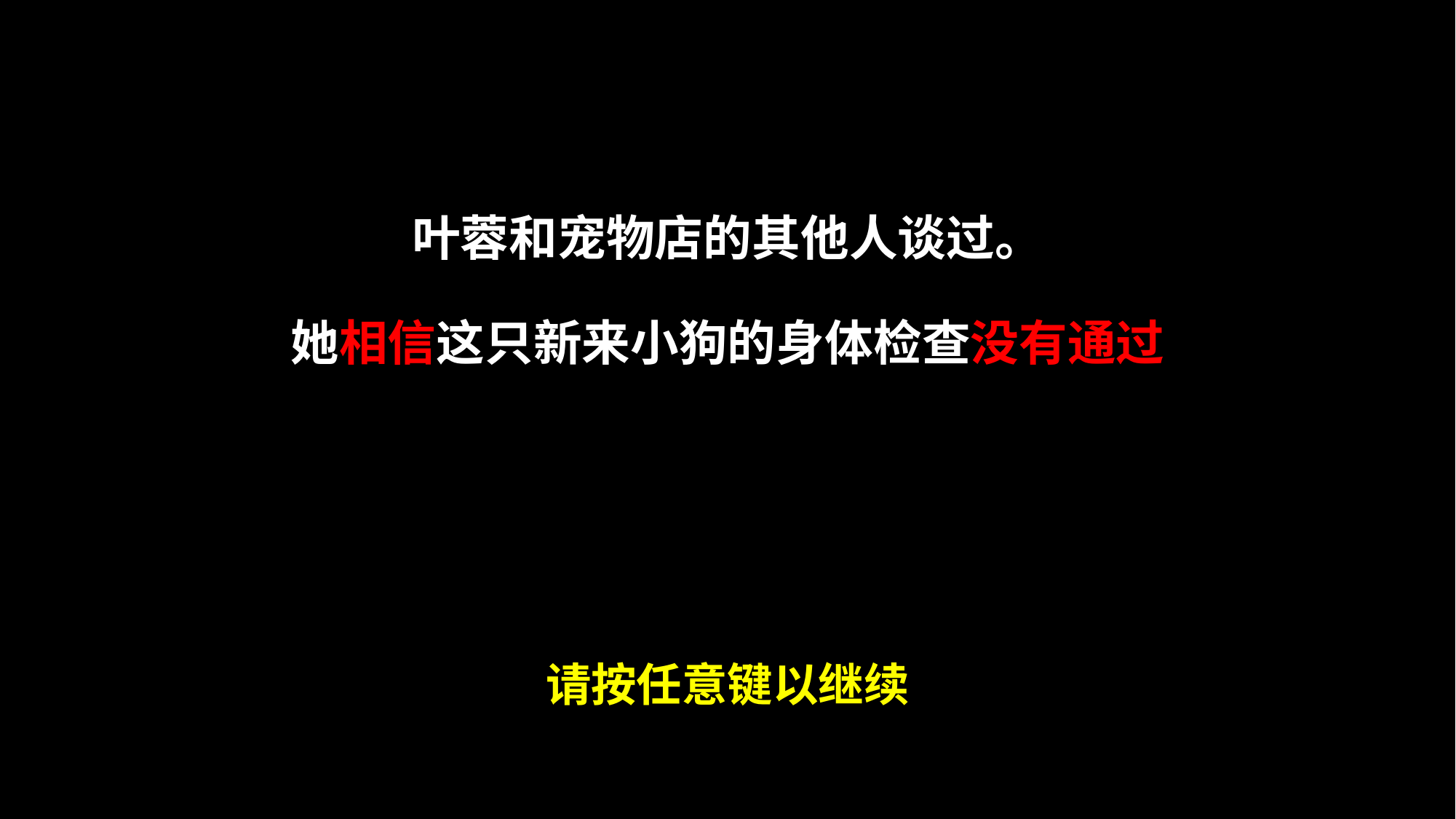

# 叶蓉和宠物店的其他人谈过。 她相信这只新来小狗的身体检查没有通过
请按任意键以继续